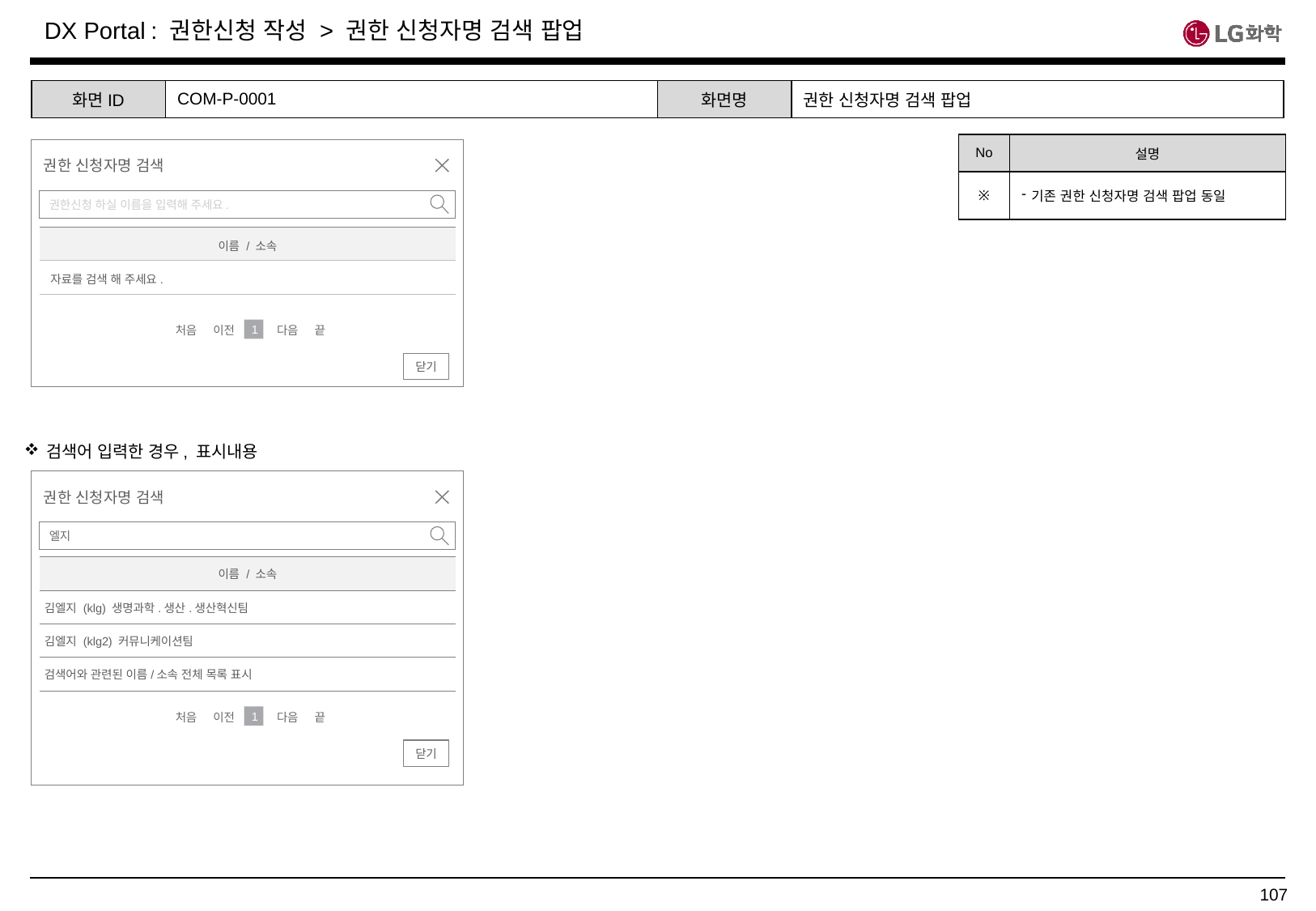

: 권한신청 작성 > 권한 신청자명 검색 팝업
| 화면ID | COM-P-0001 | 화면명 | 권한 신청자명 검색 팝업 |
| --- | --- | --- | --- |
| No | 설명 |
| --- | --- |
| ※ | 기존 권한 신청자명 검색 팝업 동일 |

권한 신청자명 검색

권한신청 하실 이름을 입력해 주세요.

| 이름 / 소속 |
| --- |
| 자료를 검색 해 주세요. |
처음     이전
다음     끝
1
닫기
검색어 입력한 경우, 표시내용

권한 신청자명 검색

엘지

| 이름 / 소속 |
| --- |
| 김엘지 (klg) 생명과학.생산.생산혁신팀 |
| 김엘지 (klg2) 커뮤니케이션팀 |
| 검색어와 관련된 이름/소속 전체 목록 표시 |
처음     이전
다음     끝
1
닫기